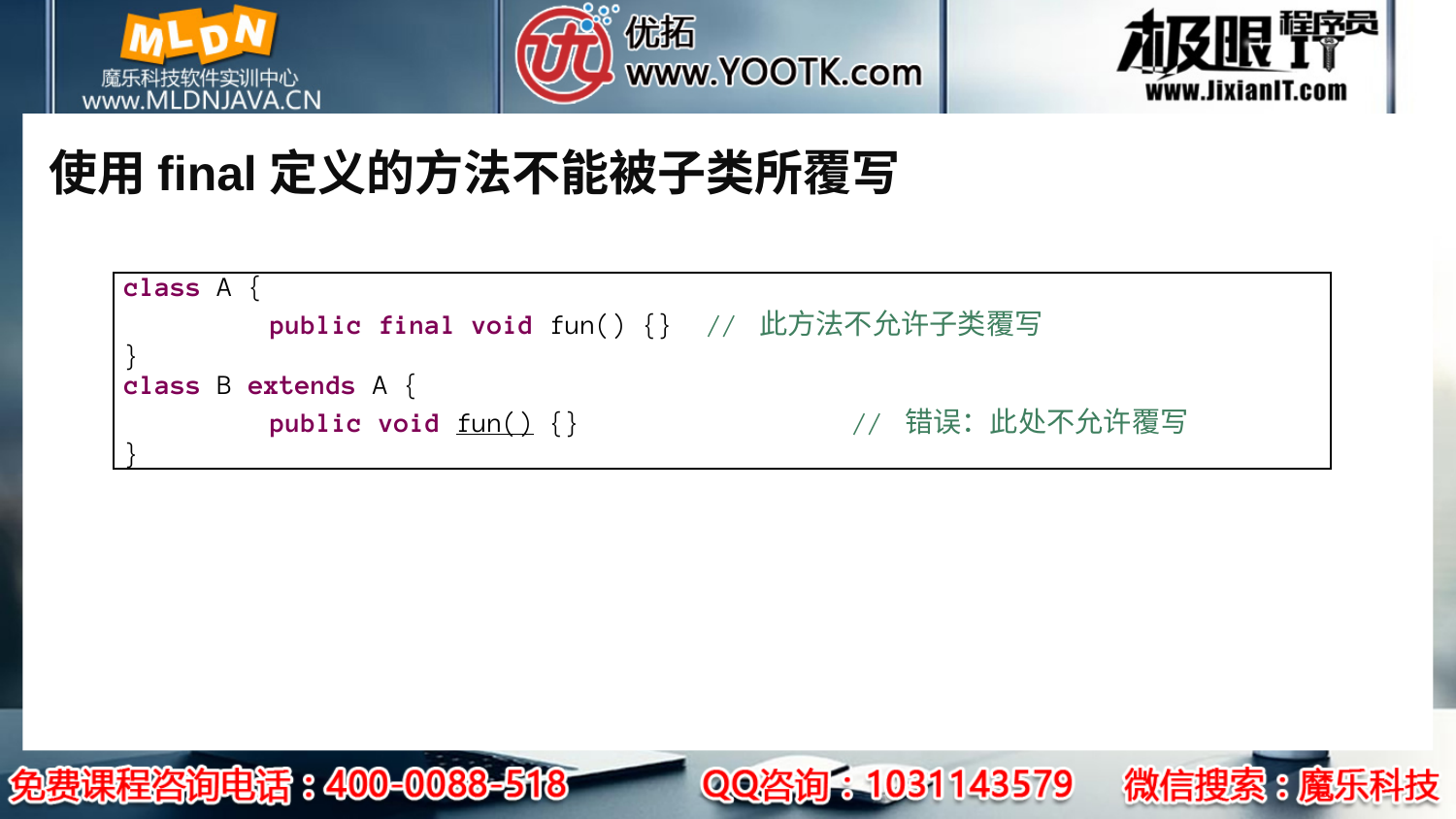

# 使用final定义的方法不能被子类所覆写
| class A { public final void fun() {} // 此方法不允许子类覆写 } class B extends A { public void fun() {} // 错误：此处不允许覆写 } |
| --- |